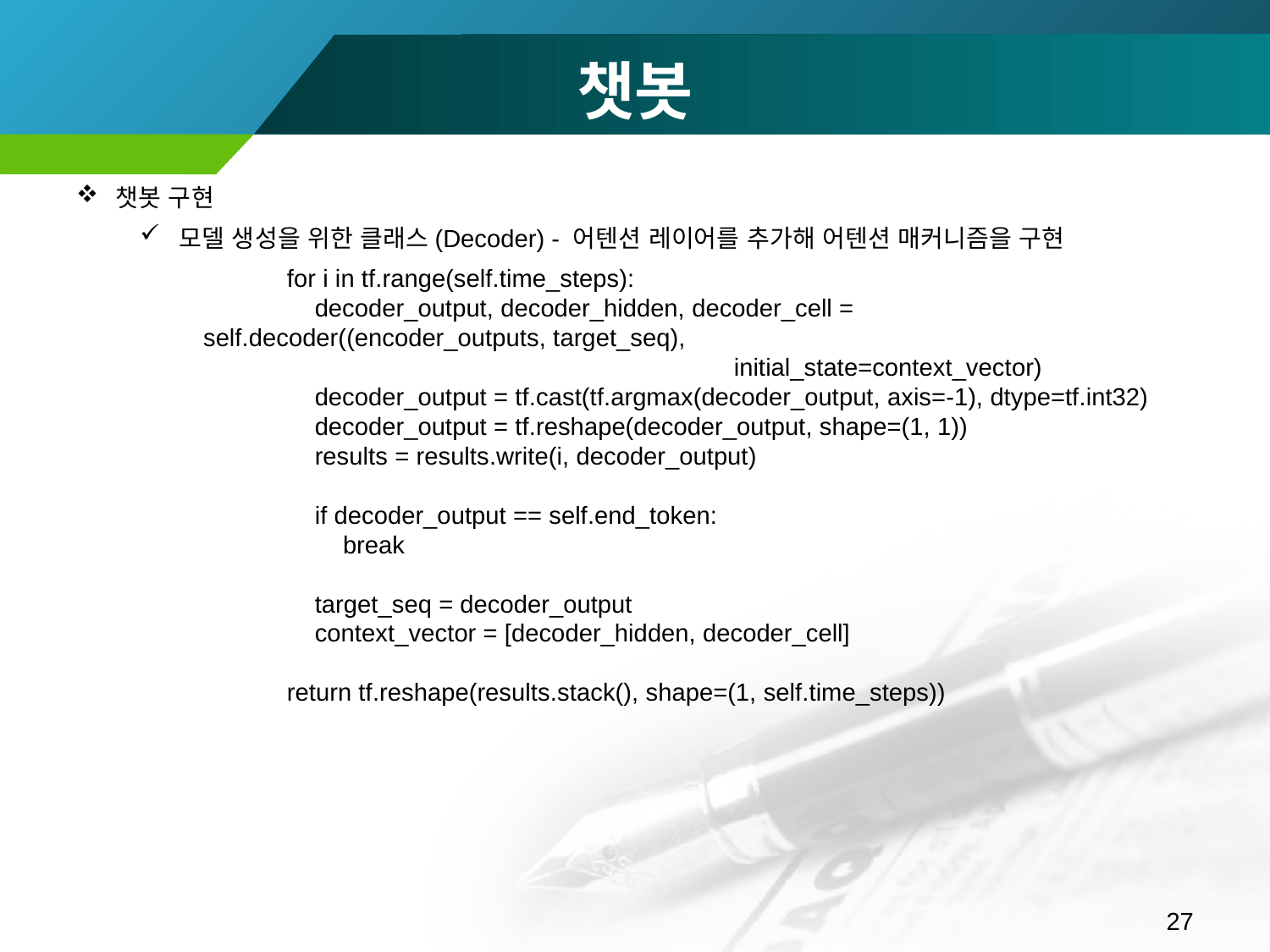

챗봇
챗봇 구현
모델 생성을 위한 클래스(Decoder) - 어텐션 레이어를 추가해 어텐션 매커니즘을 구현
            for i in tf.range(self.time_steps):
                decoder_output, decoder_hidden, decoder_cell = self.decoder((encoder_outputs, target_seq),
                                                                            initial_state=context_vector)
                decoder_output = tf.cast(tf.argmax(decoder_output, axis=-1), dtype=tf.int32)
                decoder_output = tf.reshape(decoder_output, shape=(1, 1))
                results = results.write(i, decoder_output)

                if decoder_output == self.end_token:
                    break

                target_seq = decoder_output
                context_vector = [decoder_hidden, decoder_cell]

            return tf.reshape(results.stack(), shape=(1, self.time_steps))
27